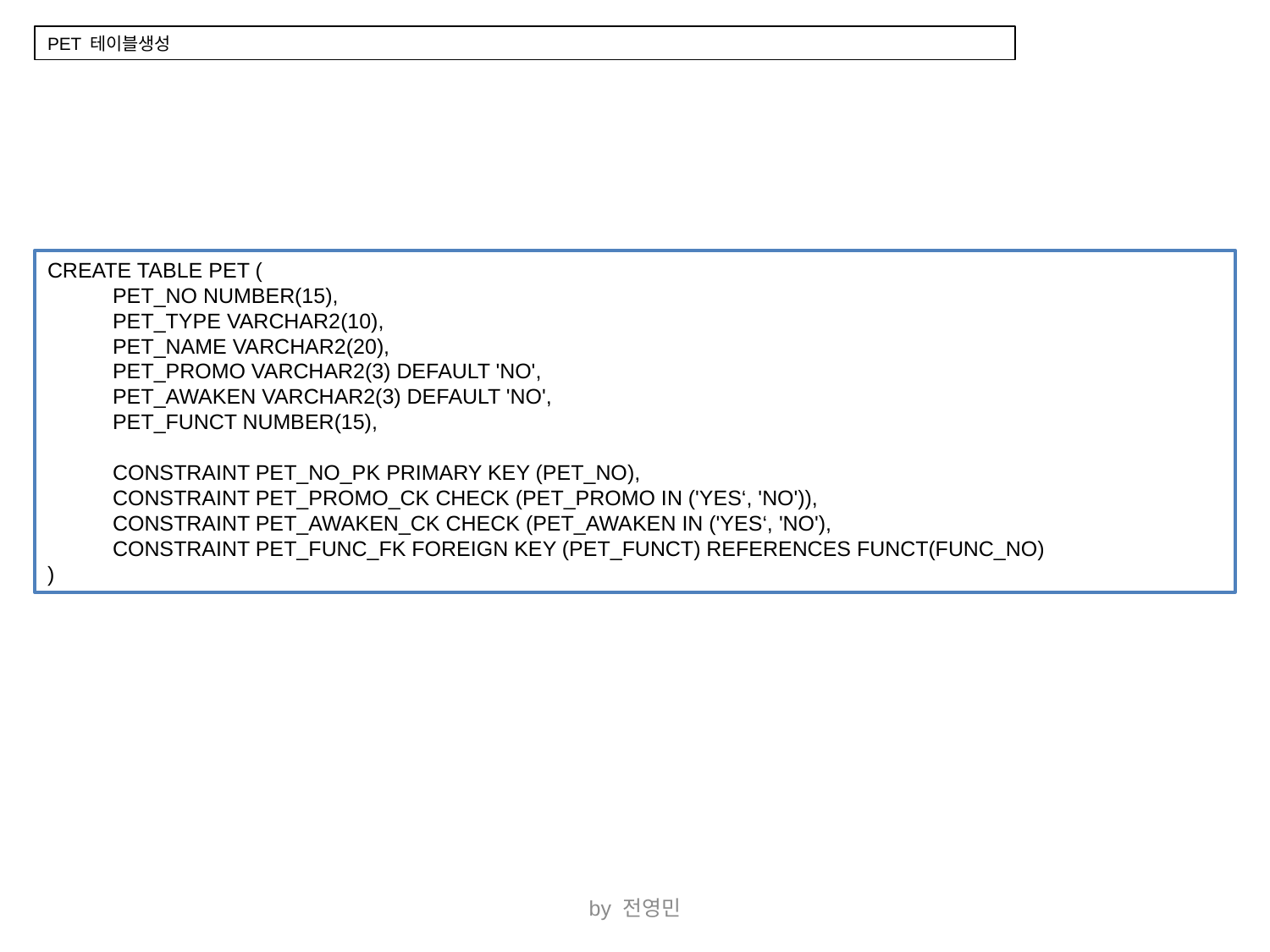

PET 테이블생성
CREATE TABLE PET (
           PET_NO NUMBER(15),
           PET_TYPE VARCHAR2(10),
           PET_NAME VARCHAR2(20),
           PET_PROMO VARCHAR2(3) DEFAULT 'NO',
           PET_AWAKEN VARCHAR2(3) DEFAULT 'NO',
           PET_FUNCT NUMBER(15),

           CONSTRAINT PET_NO_PK PRIMARY KEY (PET_NO),
           CONSTRAINT PET_PROMO_CK CHECK (PET_PROMO IN ('YES‘, 'NO')),
           CONSTRAINT PET_AWAKEN_CK CHECK (PET_AWAKEN IN ('YES‘, 'NO'),
           CONSTRAINT PET_FUNC_FK FOREIGN KEY (PET_FUNCT) REFERENCES FUNCT(FUNC_NO)
)
by 전영민